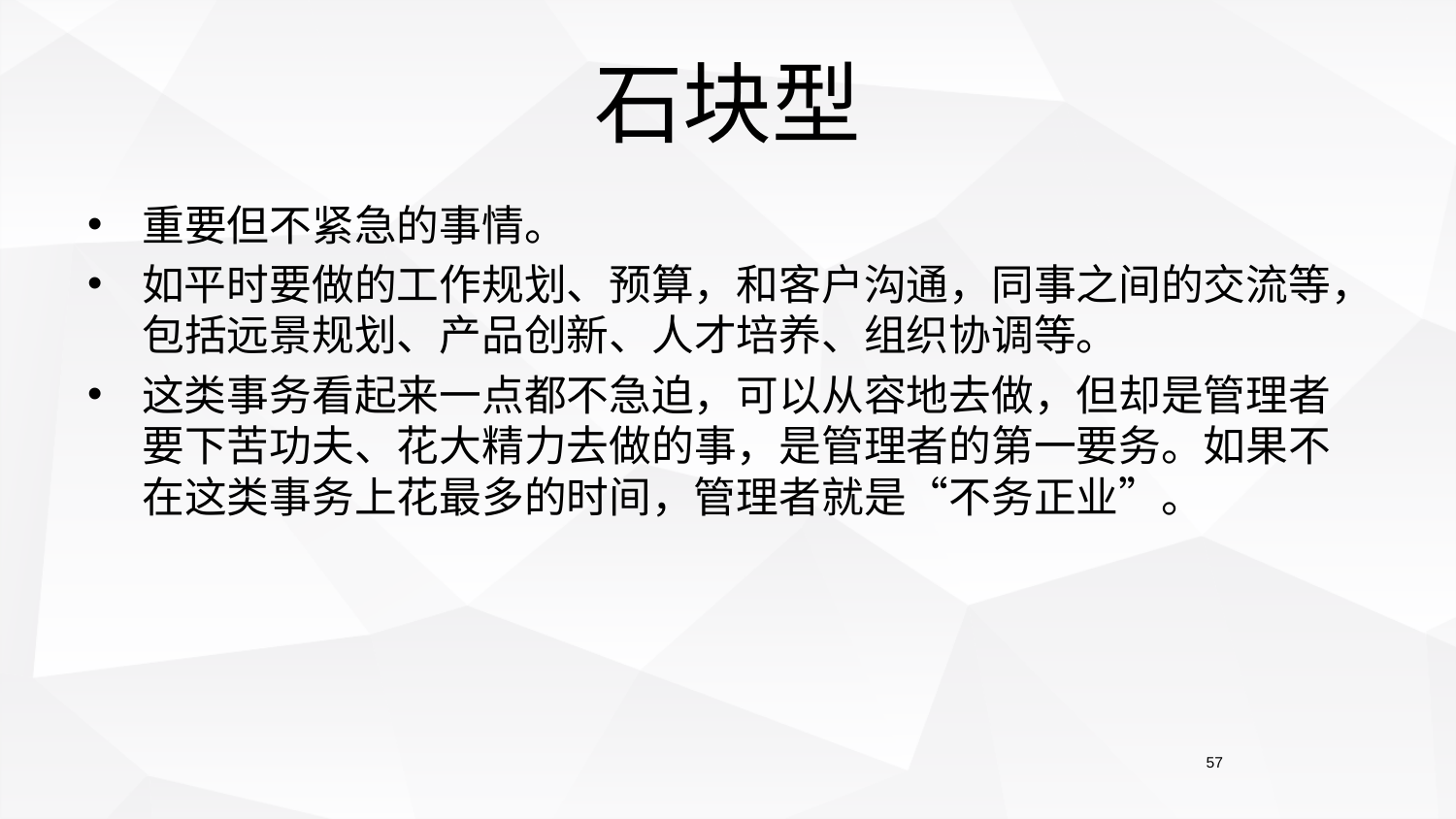

# 石块型
重要但不紧急的事情。
如平时要做的工作规划、预算，和客户沟通，同事之间的交流等，包括远景规划、产品创新、人才培养、组织协调等。
这类事务看起来一点都不急迫，可以从容地去做，但却是管理者要下苦功夫、花大精力去做的事，是管理者的第一要务。如果不在这类事务上花最多的时间，管理者就是“不务正业”。
57